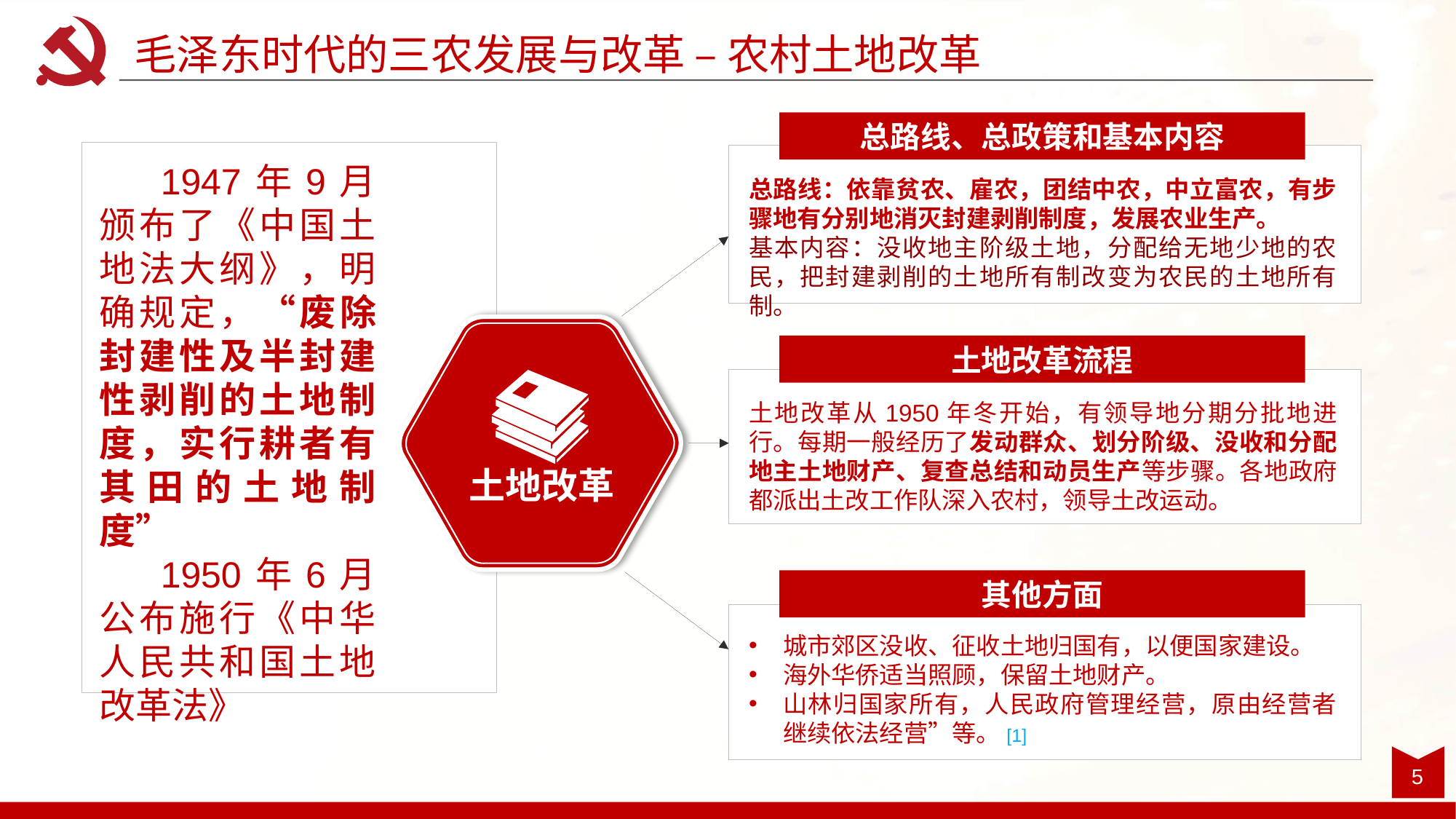

毛泽东时代的三农发展与改革 – 农村土地改革

总路线、总政策和基本内容

    1947年9月颁布了《中国土地法大纲》，明确规定，“废除封建性及半封建性剥削的土地制度，实行耕者有其田的土地制度”
    1950年6月公布施行《中华人民共和国土地改革法》
总路线：依靠贫农、雇农，团结中农，中立富农，有步骤地有分别地消灭封建剥削制度，发展农业生产。
基本内容：没收地主阶级土地，分配给无地少地的农民，把封建剥削的土地所有制改变为农民的土地所有制。

土地改革流程

土地改革从1950年冬开始，有领导地分期分批地进行。每期一般经历了发动群众、划分阶级、没收和分配地主土地财产、复查总结和动员生产等步骤。各地政府都派出土改工作队深入农村，领导土改运动。

土地改革
其他方面

城市郊区没收、征收土地归国有，以便国家建设。
海外华侨适当照顾，保留土地财产。
山林归国家所有，人民政府管理经营，原由经营者继续依法经营”等。[1]